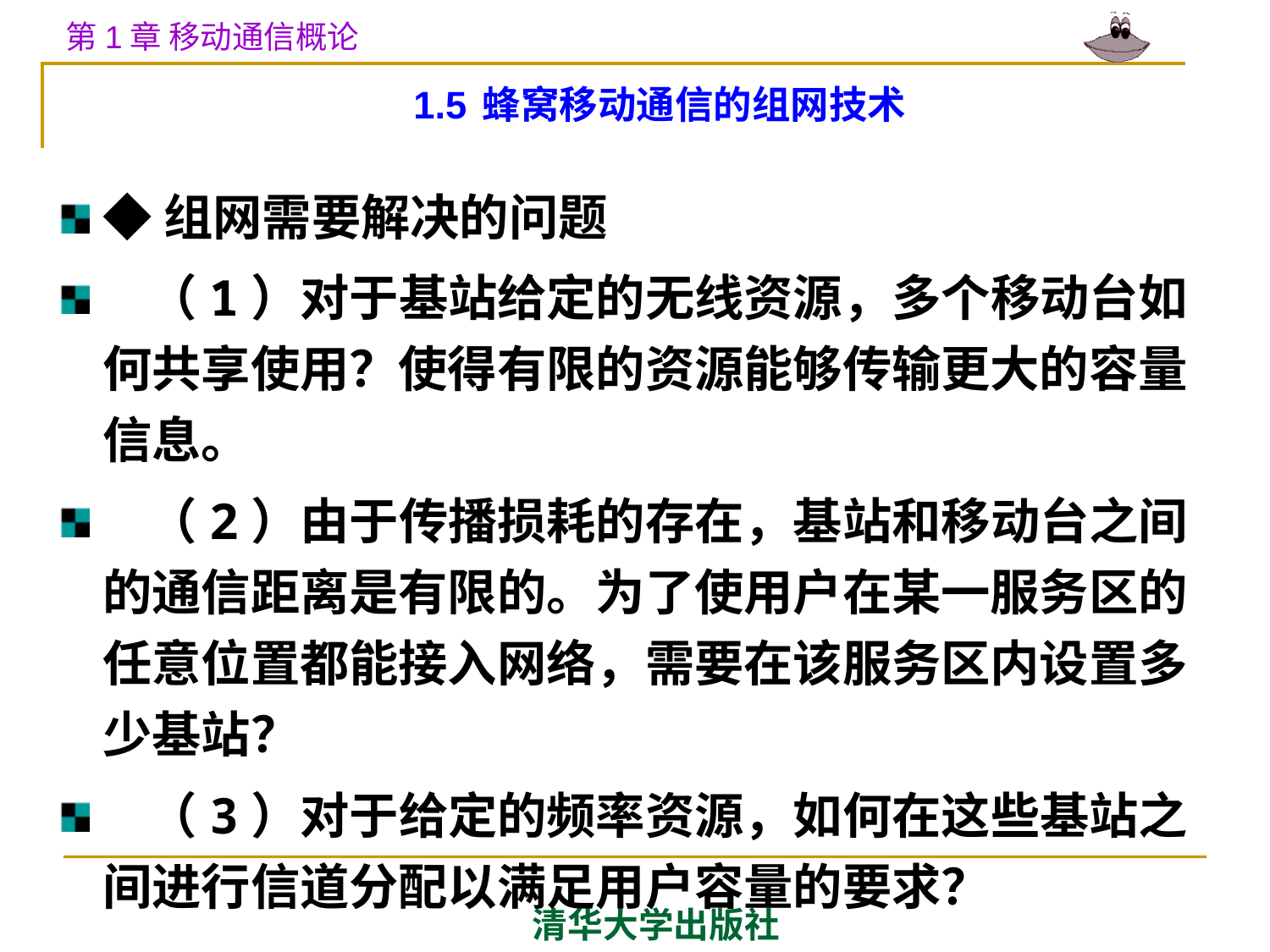

# 5、1.5 蜂窝移动通信的组网技术
◆组网需要解决的问题
   （1）对于基站给定的无线资源，多个移动台如何共享使用？使得有限的资源能够传输更大的容量信息。
   （2）由于传播损耗的存在，基站和移动台之间的通信距离是有限的。为了使用户在某一服务区的任意位置都能接入网络，需要在该服务区内设置多少基站？
   （3）对于给定的频率资源，如何在这些基站之间进行信道分配以满足用户容量的要求？